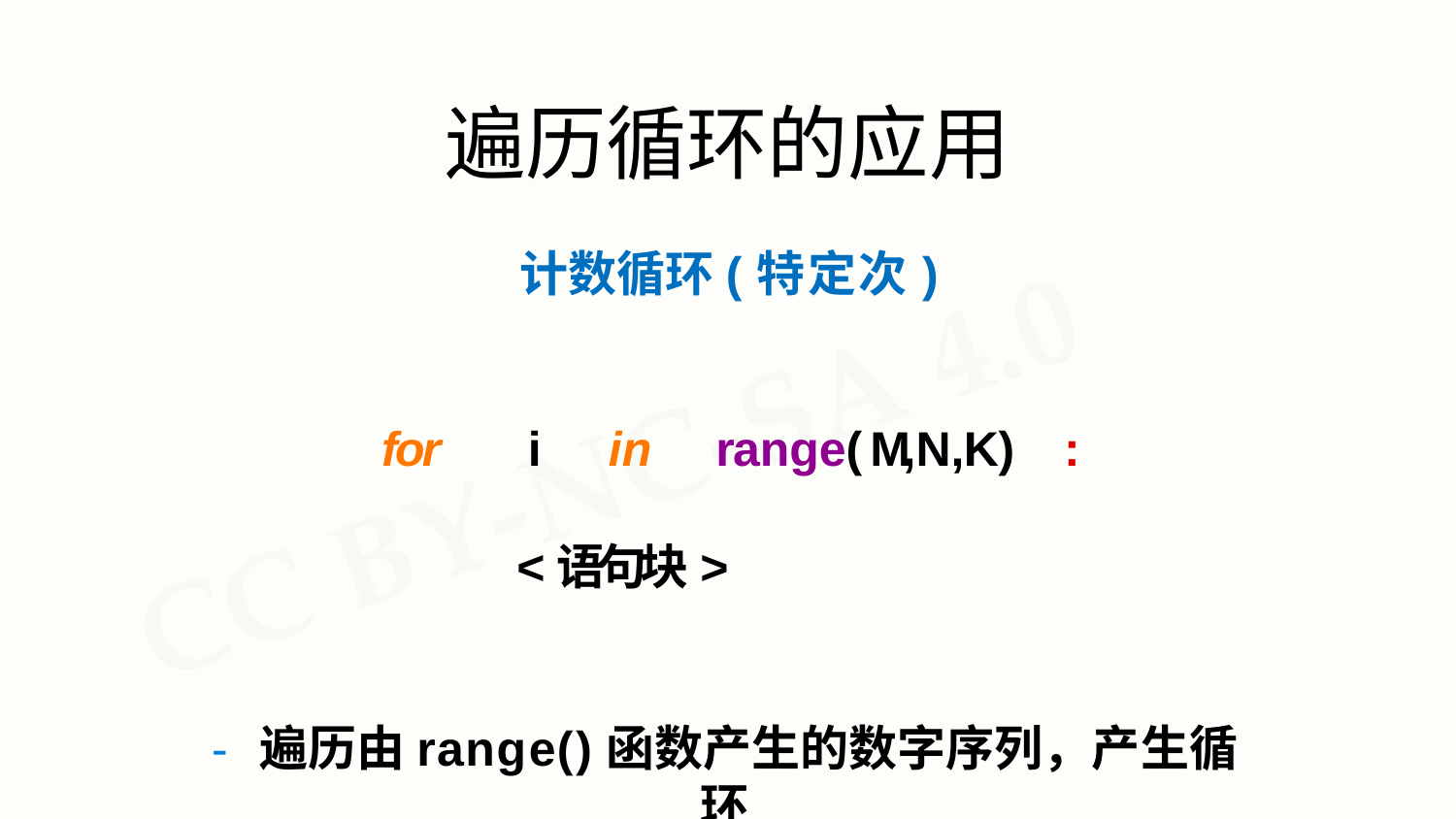

# 遍历循环的应用
计数循环(特定次)

for	i	in	range(M,N,K)	:

<语句块>

- 遍历由range()函数产生的数字序列，产生循环